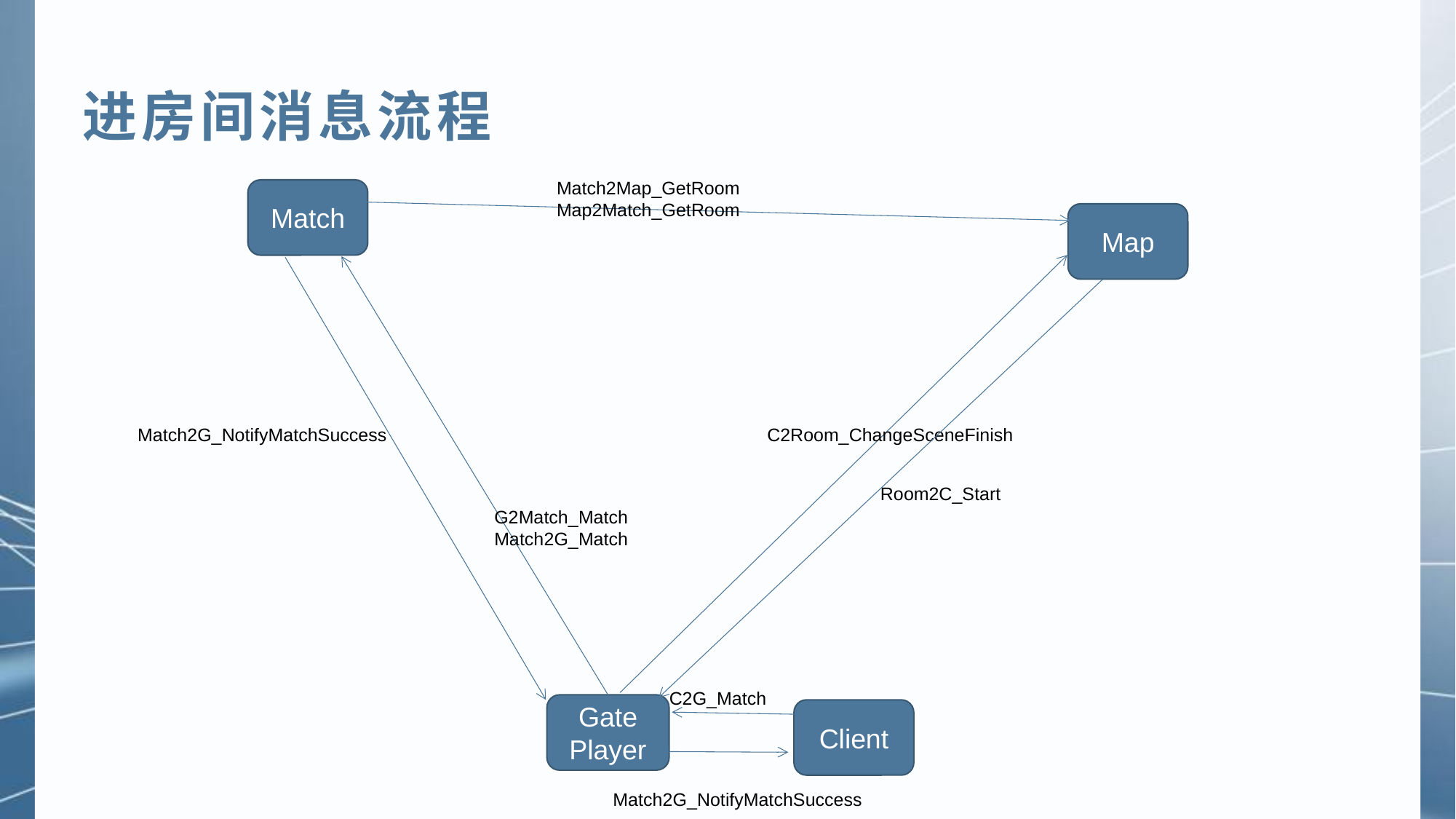

进房间消息流程
Match2Map_GetRoom
Map2Match_GetRoom
Match
Map
Match2G_NotifyMatchSuccess
C2Room_ChangeSceneFinish
Room2C_Start
G2Match_Match
Match2G_Match
C2G_Match
Gate
Player
Client
Match2G_NotifyMatchSuccess